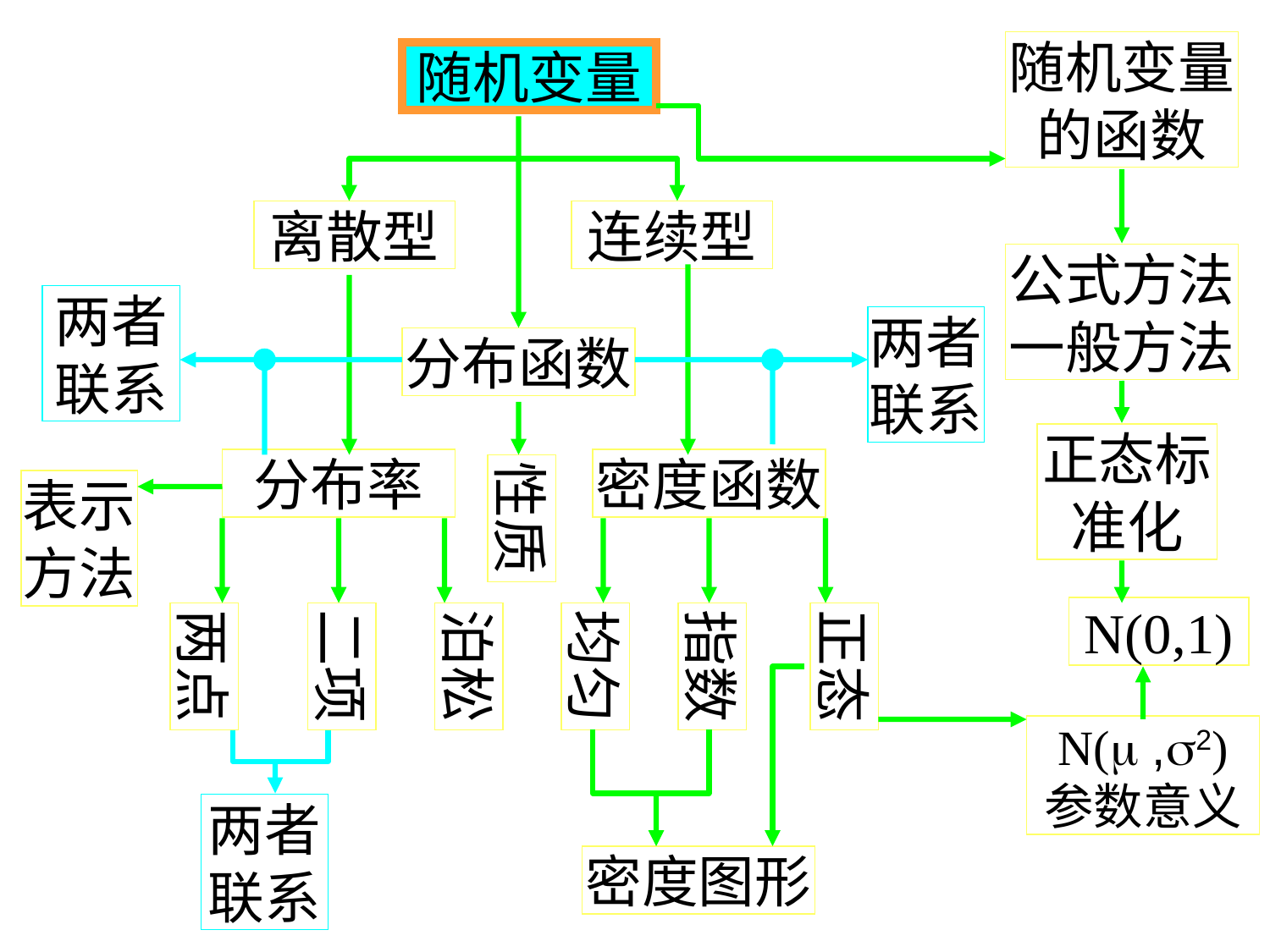

随机变量的函数

随机变量

离散型
连续型

分布函数

公式方法一般方法

密度函数

分布率
两者联系

两者联系

正态标准化

性质
表示方法

两点

二项

泊松

均匀

指数

正态
N(0,1)

N(μ ,σ2)
参数意义

两者联系

密度图形